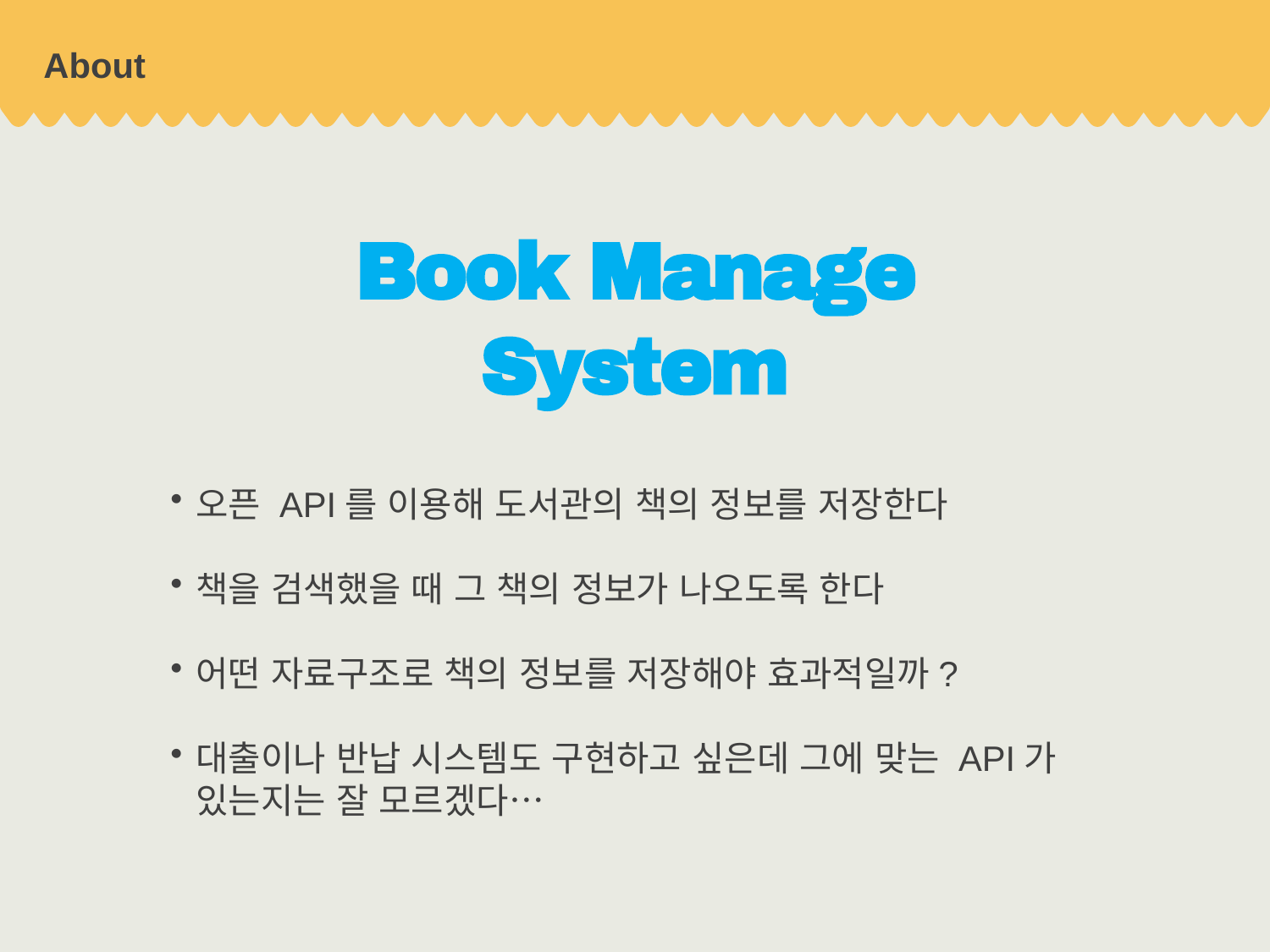

# About
Book Manage System
오픈 API를 이용해 도서관의 책의 정보를 저장한다

책을 검색했을 때 그 책의 정보가 나오도록 한다

어떤 자료구조로 책의 정보를 저장해야 효과적일까?

대출이나 반납 시스템도 구현하고 싶은데 그에 맞는 API가 있는지는 잘 모르겠다…